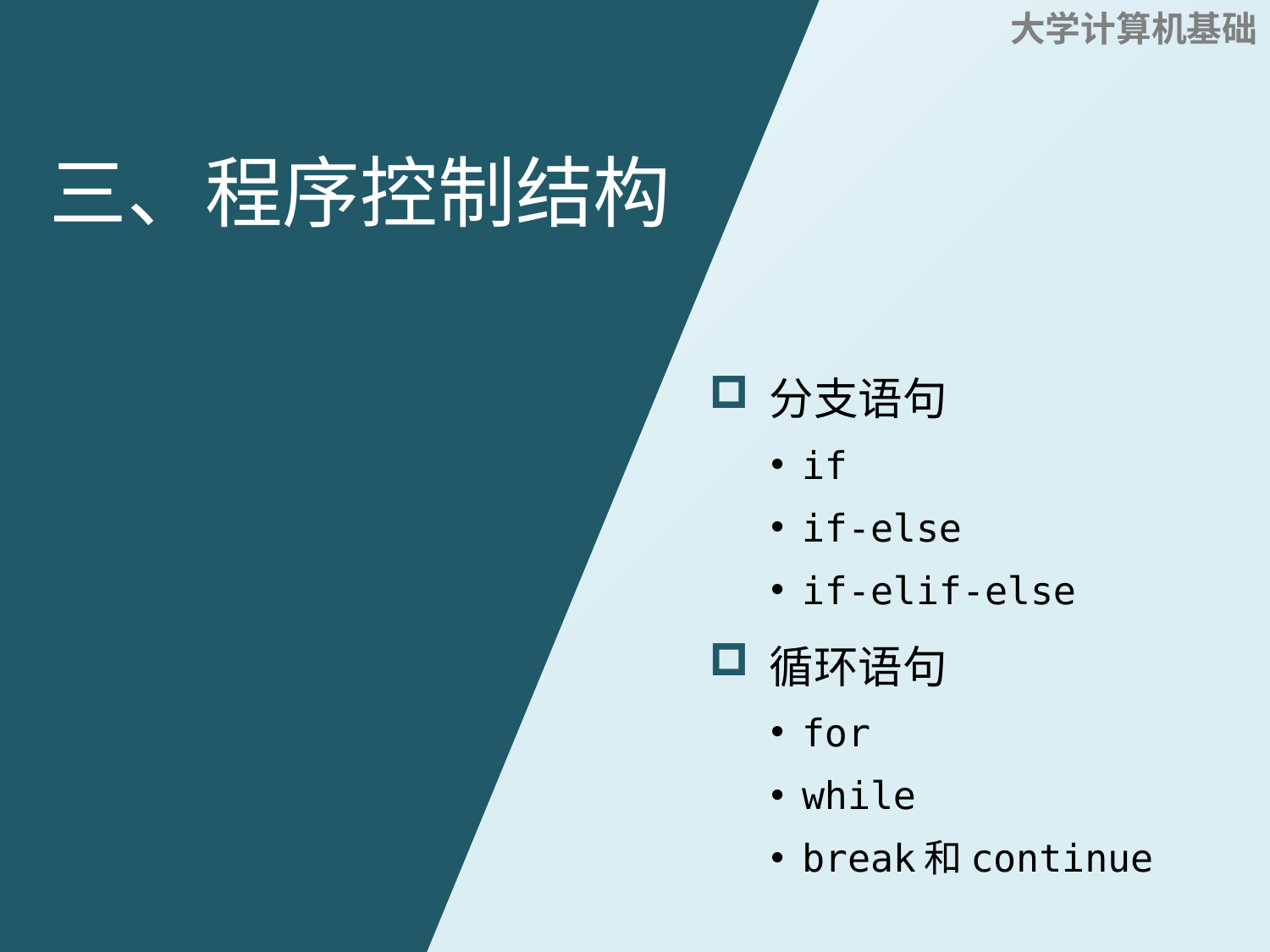

# 三、程序控制结构
分支语句
if
if-else
if-elif-else
循环语句
for
while
break和continue